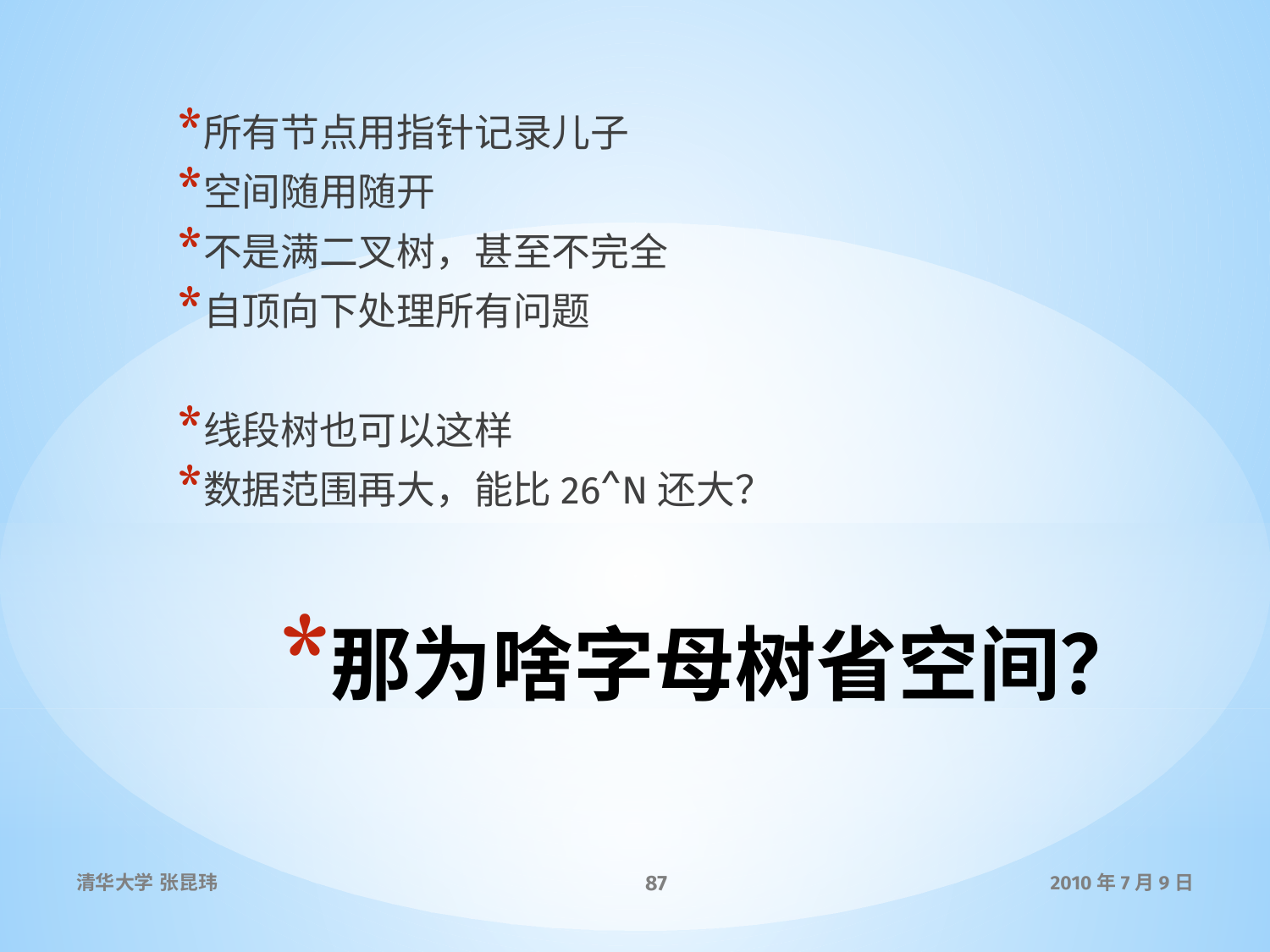

所有节点用指针记录儿子
空间随用随开
不是满二叉树，甚至不完全
自顶向下处理所有问题

线段树也可以这样
数据范围再大，能比26^N还大？
# 那为啥字母树省空间？
清华大学 张昆玮
87
2010年7月9日